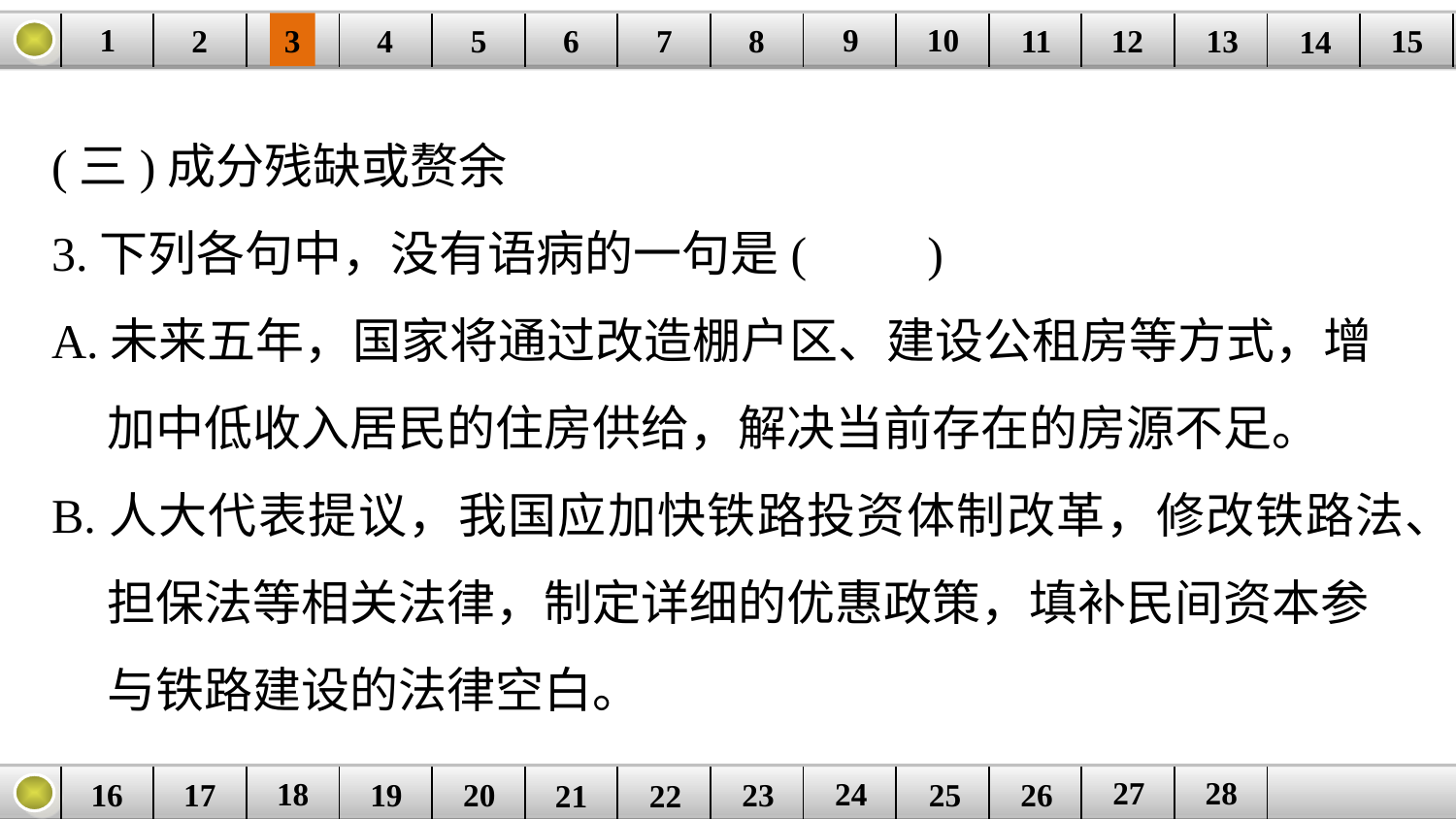

9
10
1
3
4
5
6
8
11
2
12
15
|  |  |  |  |  |  |  |  |  |  |  |  |  |  |  |
| --- | --- | --- | --- | --- | --- | --- | --- | --- | --- | --- | --- | --- | --- | --- |
7
13
14

(三)成分残缺或赘余
3.下列各句中，没有语病的一句是(　　)
A.未来五年，国家将通过改造棚户区、建设公租房等方式，增
    加中低收入居民的住房供给，解决当前存在的房源不足。
B.人大代表提议，我国应加快铁路投资体制改革，修改铁路法、
    担保法等相关法律，制定详细的优惠政策，填补民间资本参
    与铁路建设的法律空白。

27
28
18
24
16
25
26
|  |  |  |  |  |  |  |  |  |  |  |  |  |
| --- | --- | --- | --- | --- | --- | --- | --- | --- | --- | --- | --- | --- |
23
17
19
20
21
22